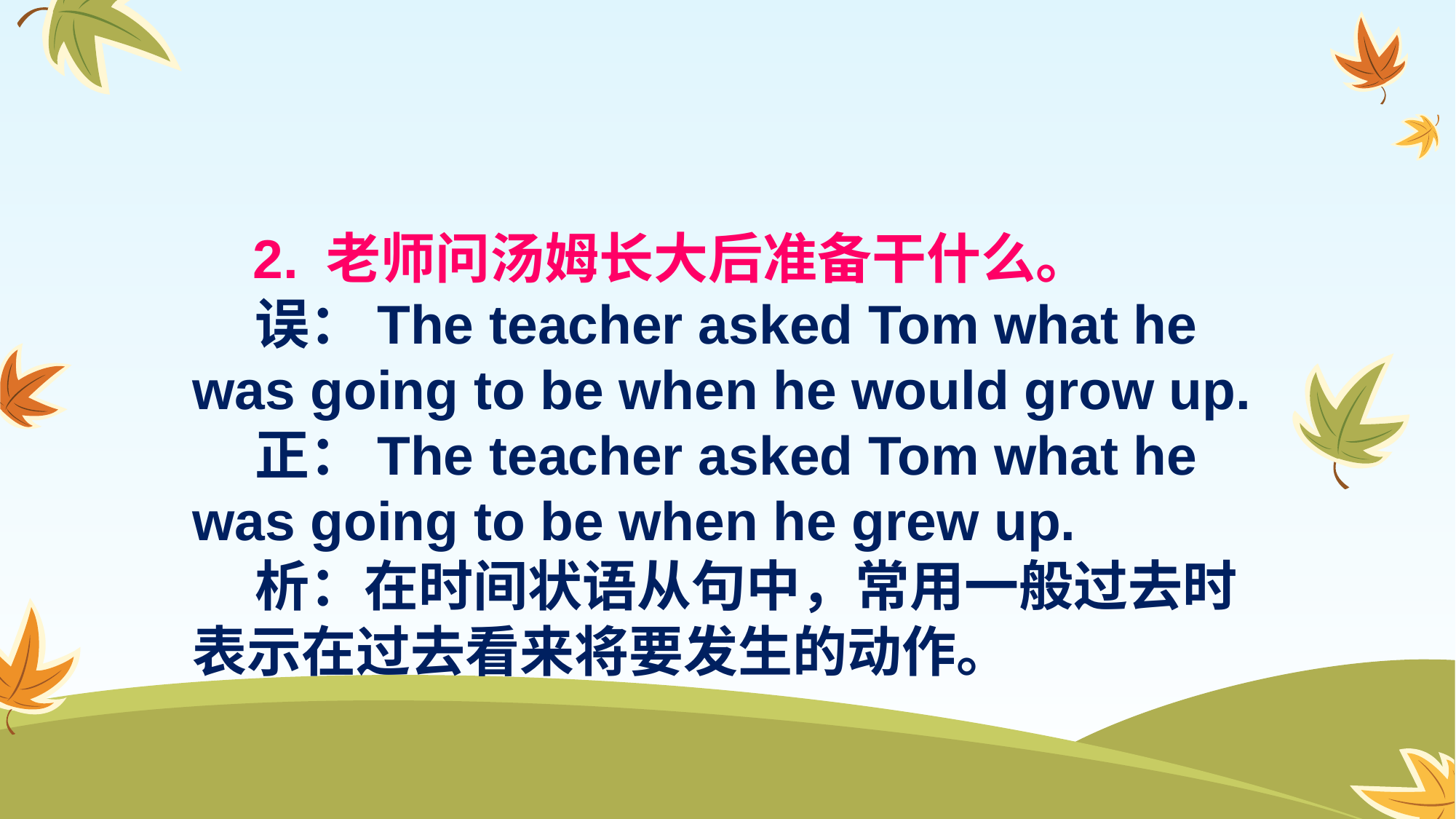

2. 老师问汤姆长大后准备干什么。
    误：The teacher asked Tom what he was going to be when he would grow up.
    正：The teacher asked Tom what he was going to be when he grew up.
    析：在时间状语从句中，常用一般过去时表示在过去看来将要发生的动作。